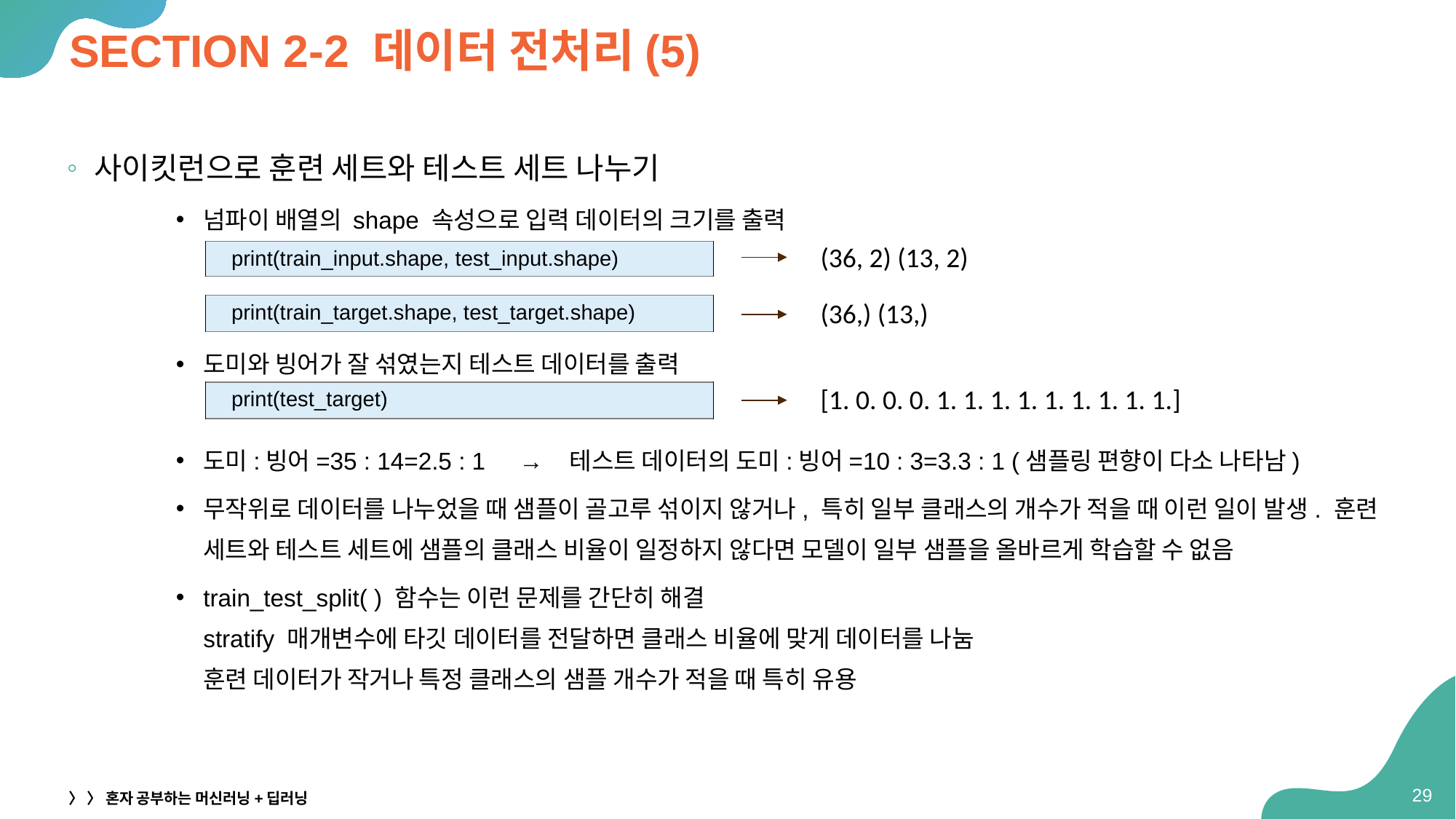

# SECTION 2-2 데이터 전처리(5)
사이킷런으로 훈련 세트와 테스트 세트 나누기
넘파이 배열의 shape 속성으로 입력 데이터의 크기를 출력

도미와 빙어가 잘 섞였는지 테스트 데이터를 출력

도미:빙어=35 : 14=2.5 : 1     →   테스트 데이터의 도미:빙어=10 : 3=3.3 : 1 (샘플링 편향이 다소 나타남)
무작위로 데이터를 나누었을 때 샘플이 골고루 섞이지 않거나, 특히 일부 클래스의 개수가 적을 때 이런 일이 발생. 훈련 세트와 테스트 세트에 샘플의 클래스 비율이 일정하지 않다면 모델이 일부 샘플을 올바르게 학습할 수 없음
train_test_split( ) 함수는 이런 문제를 간단히 해결
stratify 매개변수에 타깃 데이터를 전달하면 클래스 비율에 맞게 데이터를 나눔
훈련 데이터가 작거나 특정 클래스의 샘플 개수가 적을 때 특히 유용

(36, 2) (13, 2)
| print(train\_input.shape, test\_input.shape) |
| --- |
(36,) (13,)
| print(train\_target.shape, test\_target.shape) |
| --- |
[1. 0. 0. 0. 1. 1. 1. 1. 1. 1. 1. 1. 1.]
| print(test\_target) |
| --- |
29
〉 〉 혼자 공부하는 머신러닝+딥러닝